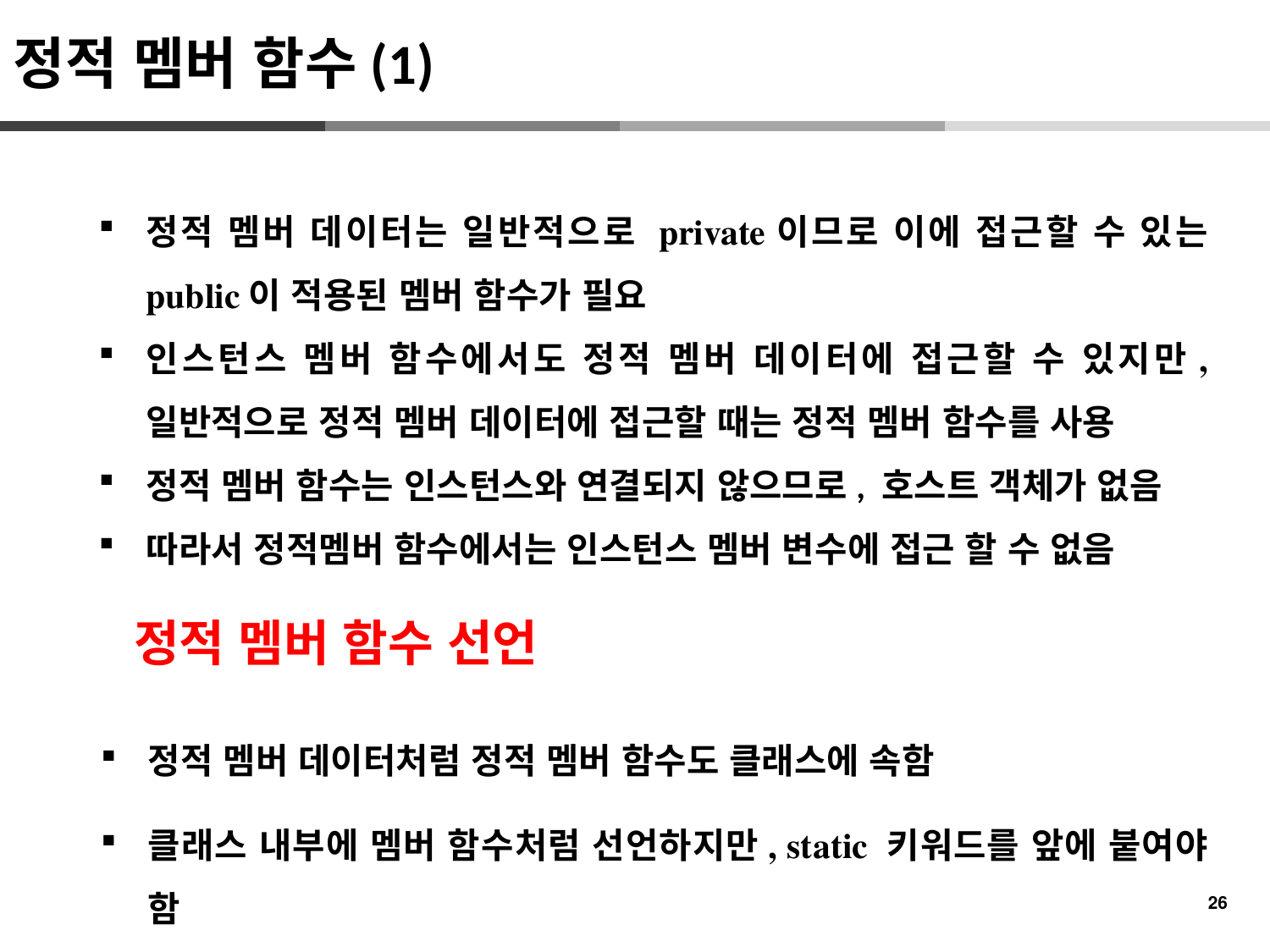

정적 멤버 함수(1)
정적 멤버 데이터는 일반적으로 private이므로 이에 접근할 수 있는 public이 적용된 멤버 함수가 필요
인스턴스 멤버 함수에서도 정적 멤버 데이터에 접근할 수 있지만, 일반적으로 정적 멤버 데이터에 접근할 때는 정적 멤버 함수를 사용
정적 멤버 함수는 인스턴스와 연결되지 않으므로, 호스트 객체가 없음
따라서 정적멤버 함수에서는 인스턴스 멤버 변수에 접근 할 수 없음
정적 멤버 함수 선언
정적 멤버 데이터처럼 정적 멤버 함수도 클래스에 속함
클래스 내부에 멤버 함수처럼 선언하지만, static 키워드를 앞에 붙여야 함